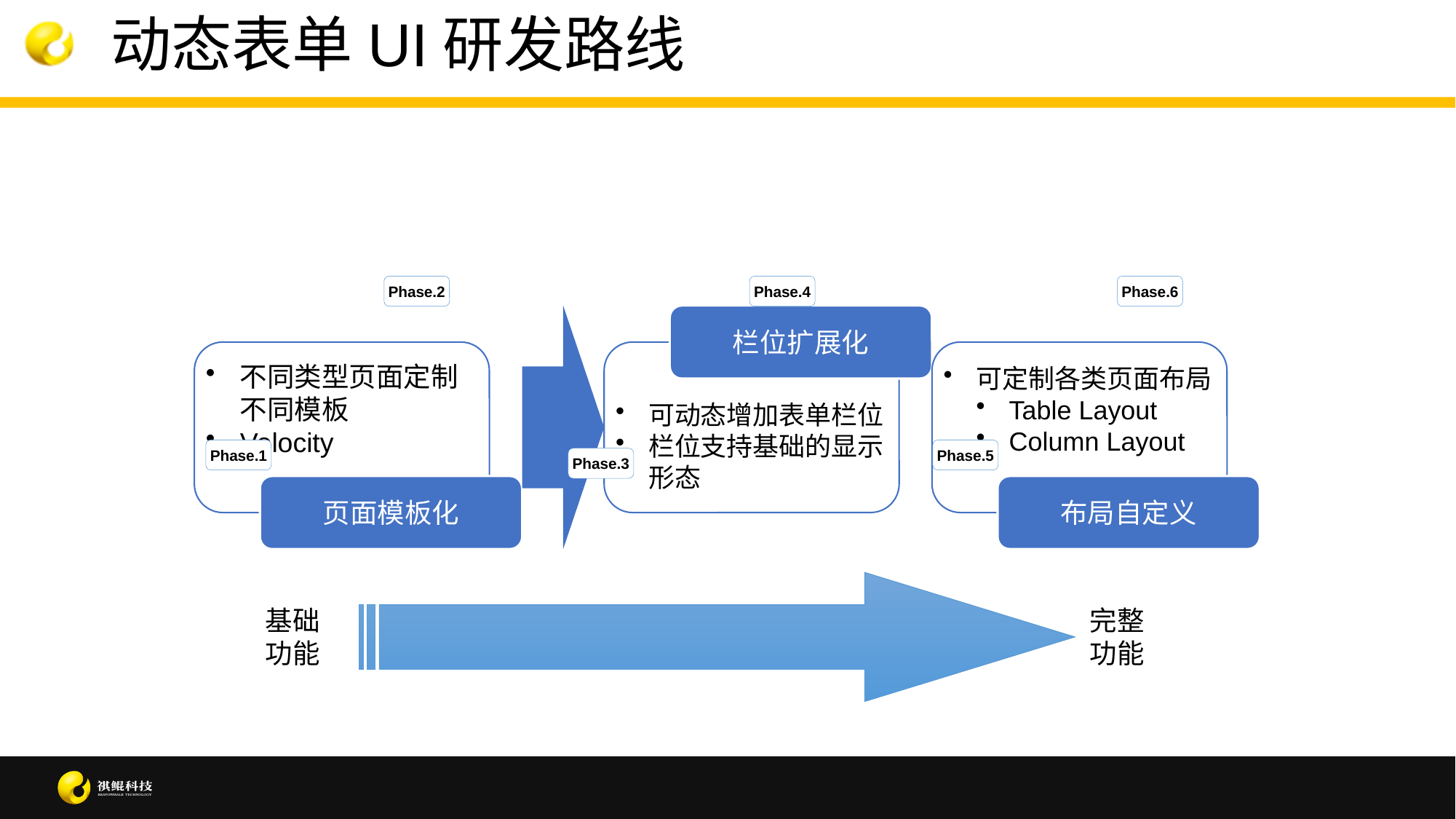

# 动态表单UI研发路线

页面模板化
布局自定义
不同类型页面定制不同模板
栏位扩展化
Velocity
可动态增加表单栏位
可定制各类页面布局
Table Layout
Column Layout
Phase.2
Phase.4
Phase.6
Phase.1
Phase.5
Phase.3

基础
功能
完整
功能